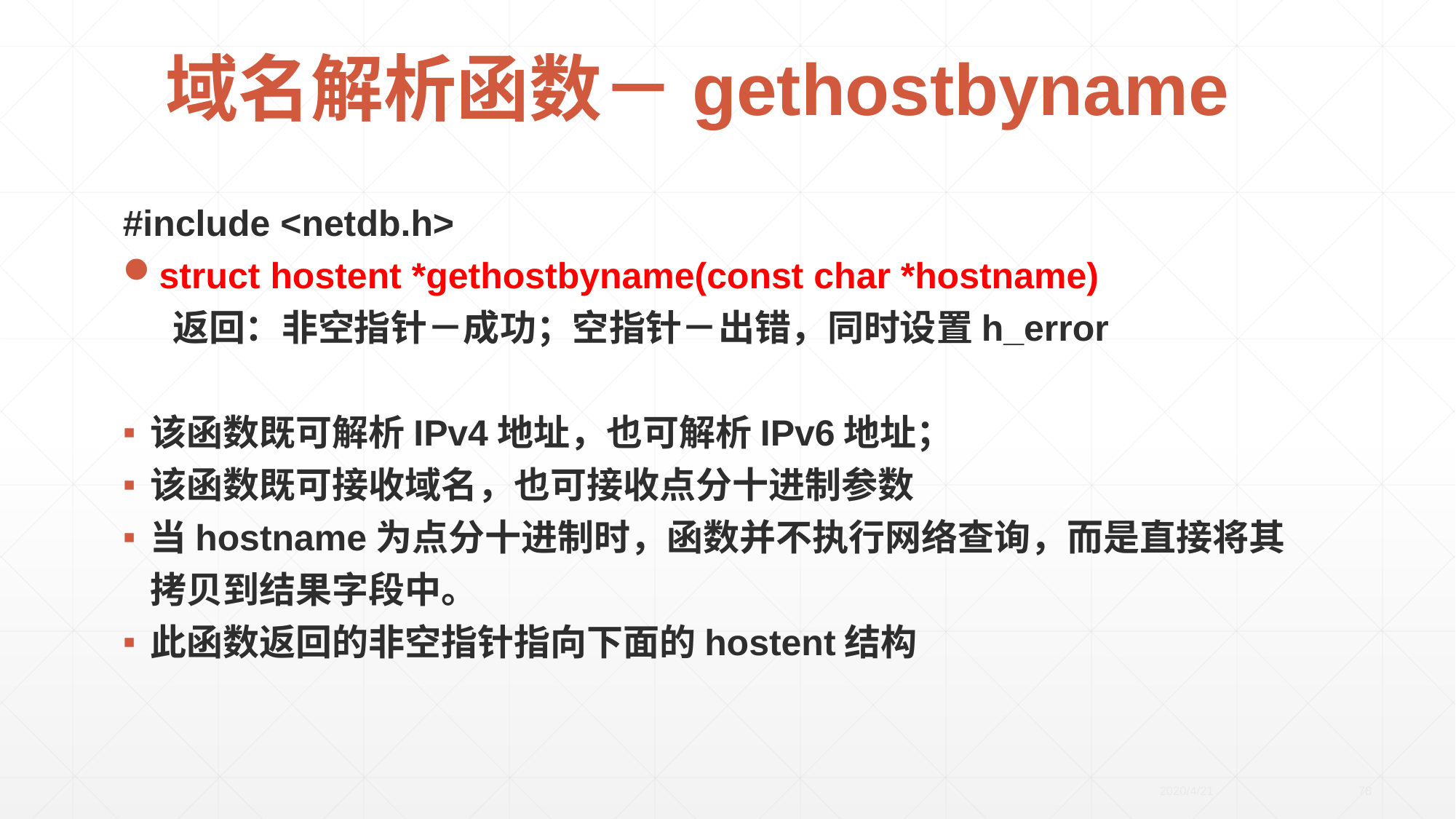

# 域名解析函数－gethostbyname
#include <netdb.h>
struct hostent *gethostbyname(const char *hostname)
     返回：非空指针－成功；空指针－出错，同时设置h_error

该函数既可解析IPv4地址，也可解析IPv6地址；
该函数既可接收域名，也可接收点分十进制参数
当hostname为点分十进制时，函数并不执行网络查询，而是直接将其拷贝到结果字段中。
此函数返回的非空指针指向下面的hostent结构
2020/4/21
78